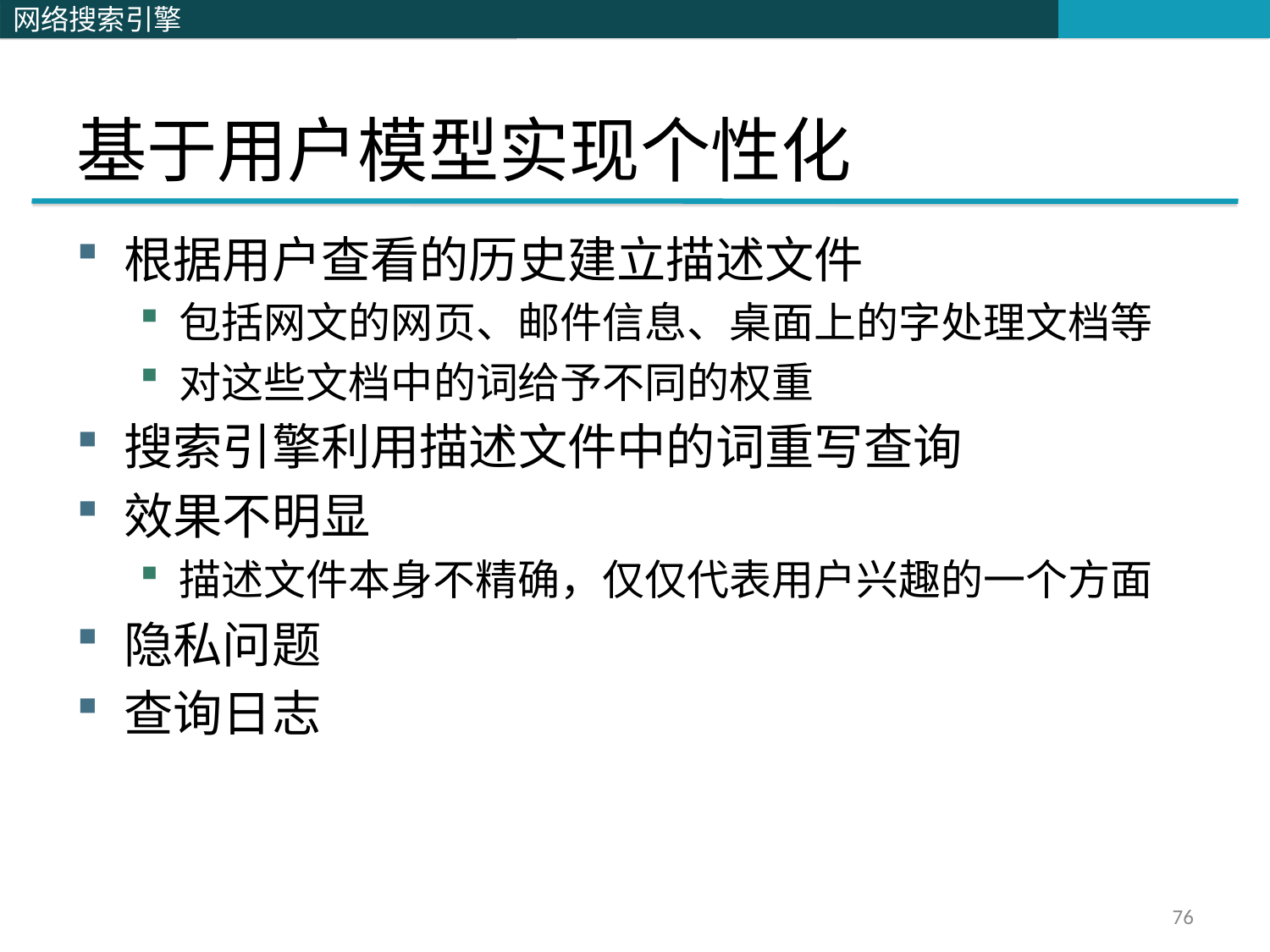

# 基于用户模型实现个性化
根据用户查看的历史建立描述文件
包括网文的网页、邮件信息、桌面上的字处理文档等
对这些文档中的词给予不同的权重
搜索引擎利用描述文件中的词重写查询
效果不明显
描述文件本身不精确，仅仅代表用户兴趣的一个方面
隐私问题
查询日志
76